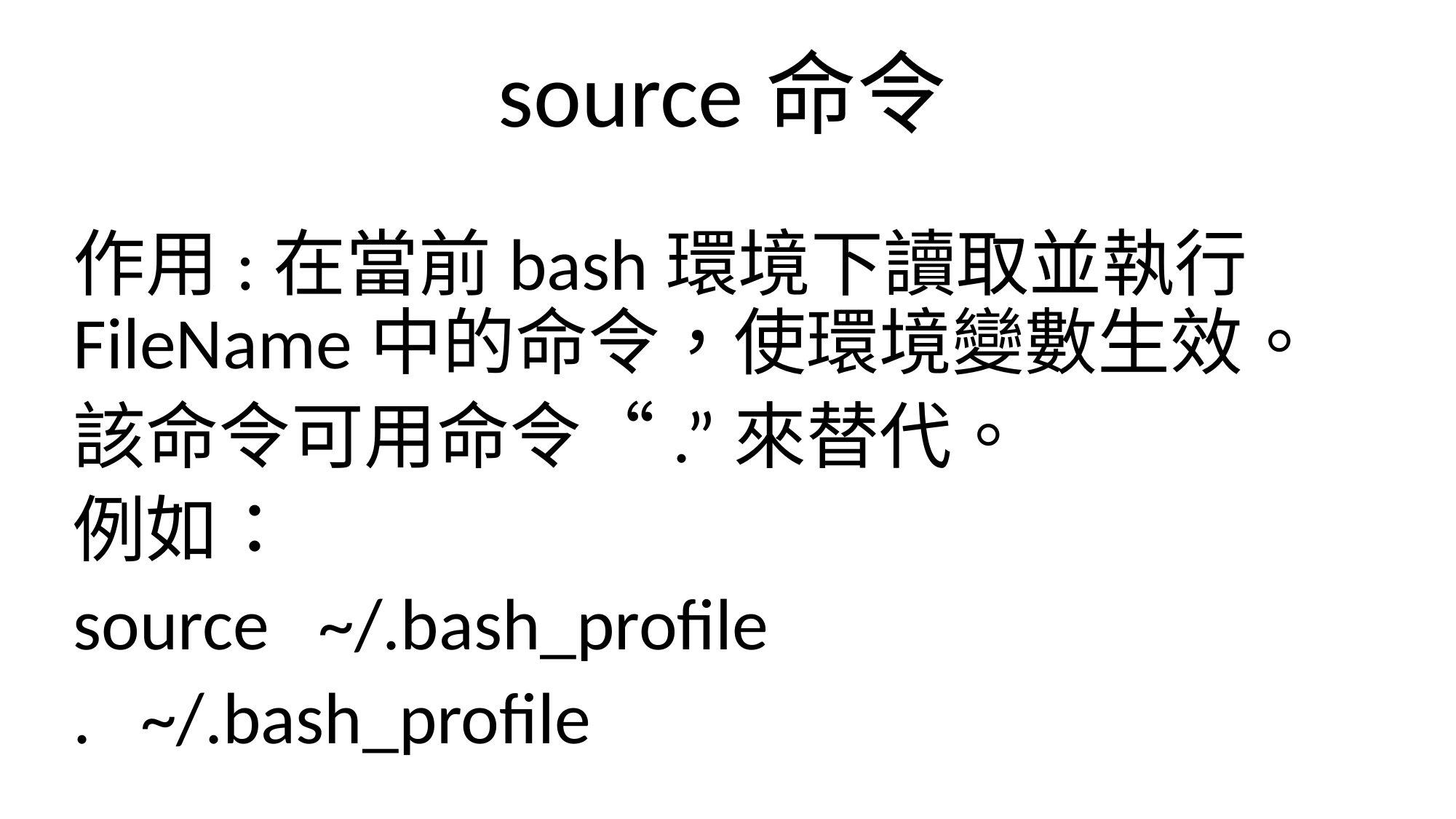

# source命令
作用:在當前bash環境下讀取並執行FileName中的命令，使環境變數生效。
該命令可用命令“.”來替代。
例如：
source   ~/.bash_profile
.   ~/.bash_profile